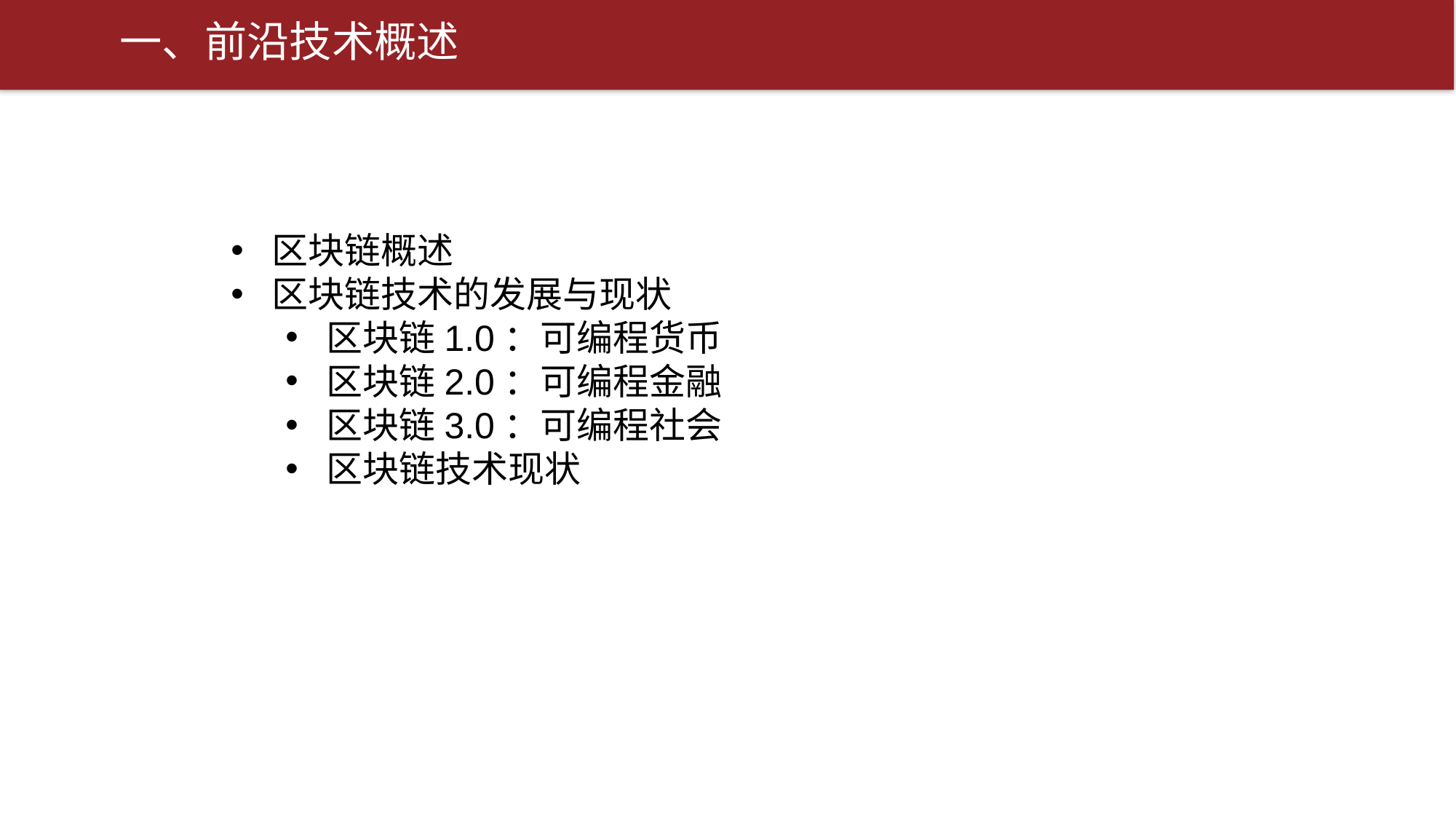

一、前沿技术概述
区块链概述
区块链技术的发展与现状
区块链1.0：可编程货币
区块链2.0：可编程金融
区块链3.0：可编程社会
区块链技术现状